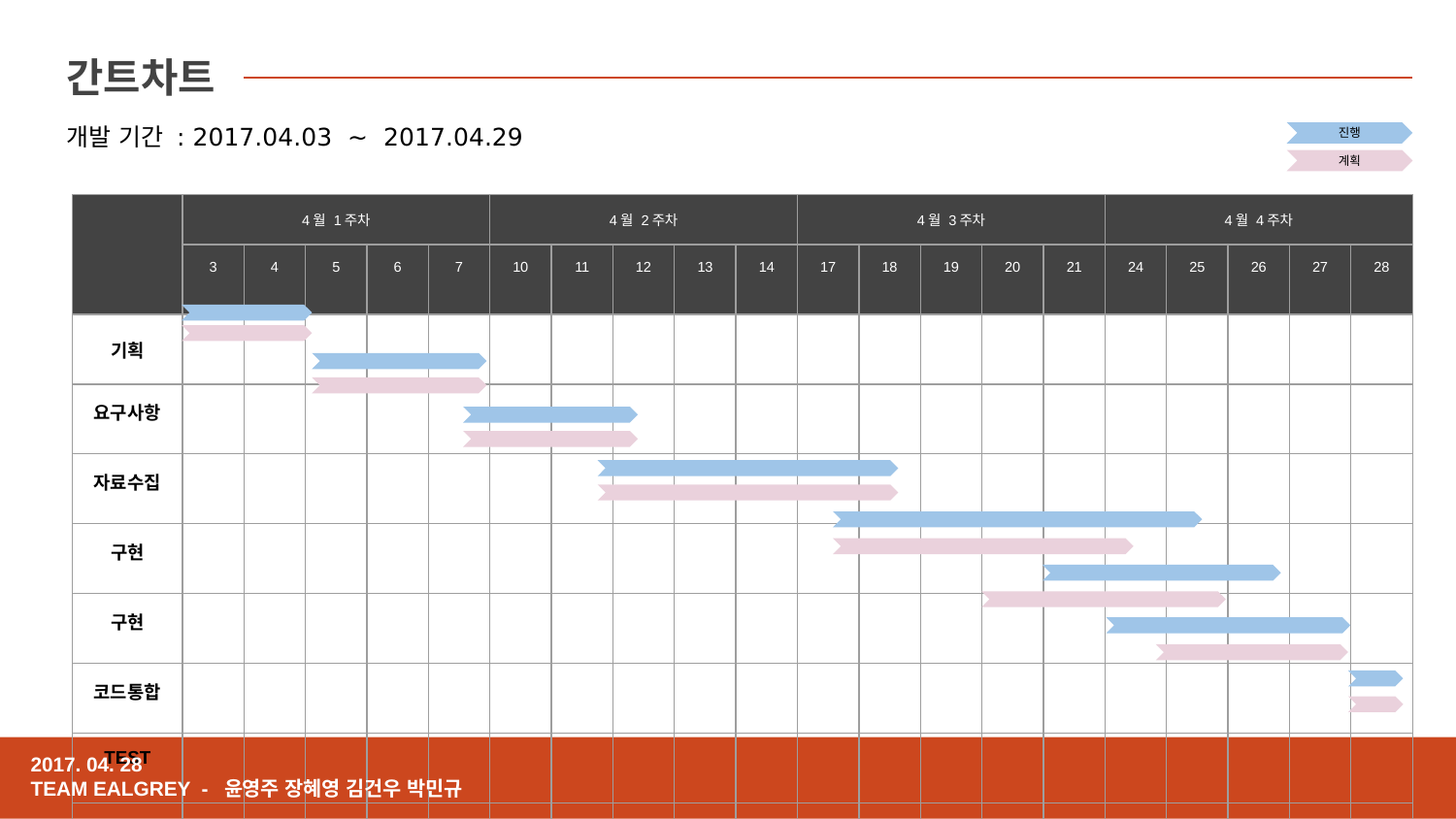

간트차트
개발 기간 : 2017.04.03  ~  2017.04.29
진행
계획
|  | 4월 1주차 |  |  |  |  | 4월 2주차 |  |  |  |  | 4월 3주차 |  |  |  |  | 4월 4주차 |  |  |  |  |
| --- | --- | --- | --- | --- | --- | --- | --- | --- | --- | --- | --- | --- | --- | --- | --- | --- | --- | --- | --- | --- |
|  | 3 | 4 | 5 | 6 | 7 | 10 | 11 | 12 | 13 | 14 | 17 | 18 | 19 | 20 | 21 | 24 | 25 | 26 | 27 | 28 |
| 기획 |  |  |  |  |  |  |  |  |  |  |  |  |  |  |  |  |  |  |  |  |
| 요구사항 |  |  |  |  |  |  |  |  |  |  |  |  |  |  |  |  |  |  |  |  |
| 자료수집 |  |  |  |  |  |  |  |  |  |  |  |  |  |  |  |  |  |  |  |  |
| 구현 |  |  |  |  |  |  |  |  |  |  |  |  |  |  |  |  |  |  |  |  |
| 구현 |  |  |  |  |  |  |  |  |  |  |  |  |  |  |  |  |  |  |  |  |
| 코드통합 |  |  |  |  |  |  |  |  |  |  |  |  |  |  |  |  |  |  |  |  |
| TEST |  |  |  |  |  |  |  |  |  |  |  |  |  |  |  |  |  |  |  |  |
| 최종발표 |  |  |  |  |  |  |  |  |  |  |  |  |  |  |  |  |  |  |  |  |

2017. 04. 28
TEAM EALGREY  -  윤영주 장혜영 김건우 박민규